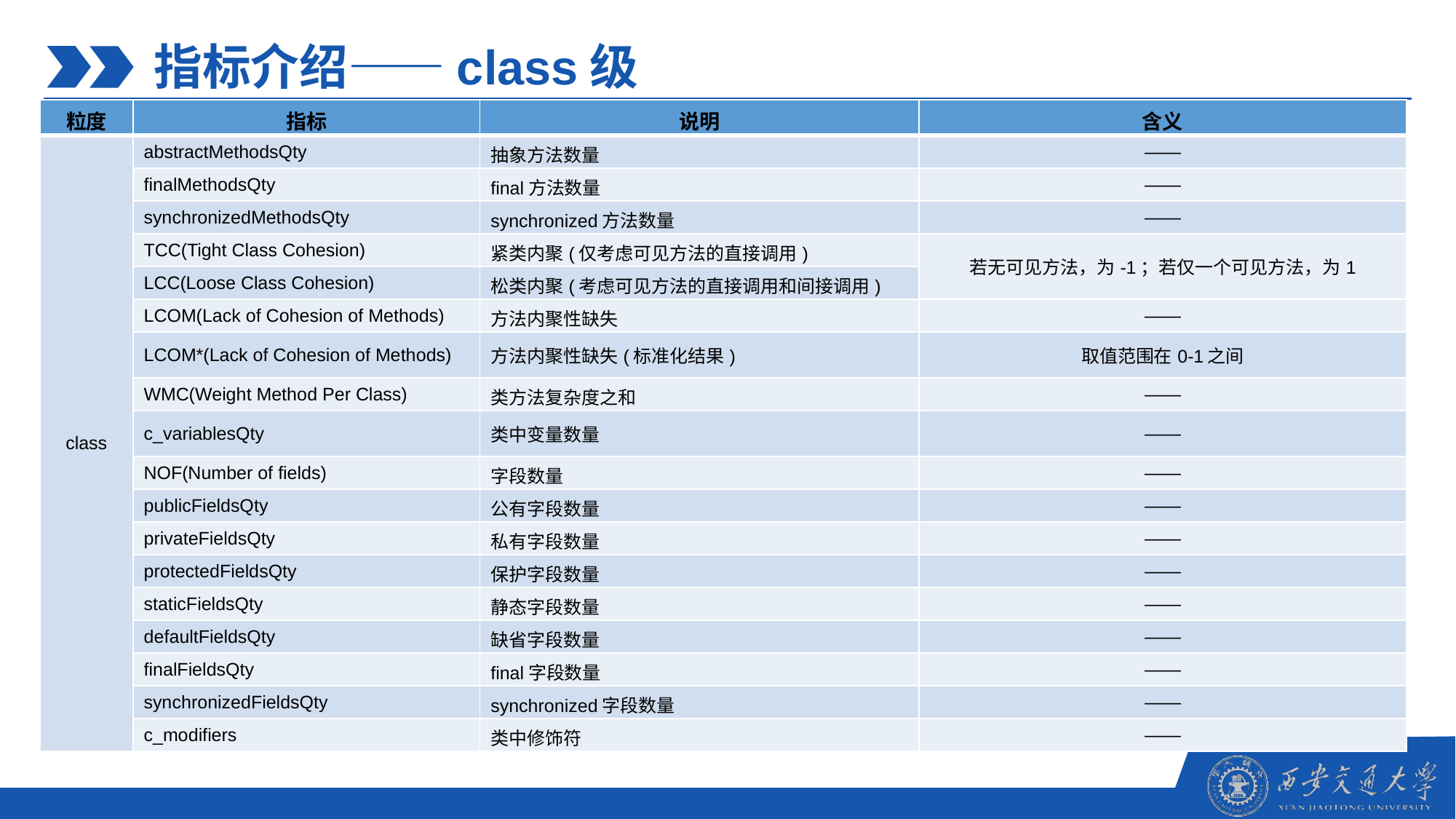

指标介绍——class级

| 粒度 | 指标 | 说明 | 含义 |
| --- | --- | --- | --- |
| class | abstractMethodsQty | 抽象方法数量 | —— |
|  | finalMethodsQty | final方法数量 | —— |
|  | synchronizedMethodsQty | synchronized方法数量 | —— |
|  | TCC(Tight Class Cohesion) | 紧类内聚(仅考虑可见方法的直接调用) | 若无可见方法，为-1；若仅一个可见方法，为1 |
|  | LCC(Loose Class Cohesion) | 松类内聚(考虑可见方法的直接调用和间接调用) |  |
|  | LCOM(Lack of Cohesion of Methods) | 方法内聚性缺失 | —— |
|  | LCOM\*(Lack of Cohesion of Methods) | 方法内聚性缺失(标准化结果) | 取值范围在0-1之间 |
|  | WMC(Weight Method Per Class) | 类方法复杂度之和 | —— |
|  | c\_variablesQty | 类中变量数量 | —— |
|  | NOF(Number of fields) | 字段数量 | —— |
|  | publicFieldsQty | 公有字段数量 | —— |
|  | privateFieldsQty | 私有字段数量 | —— |
|  | protectedFieldsQty | 保护字段数量 | —— |
|  | staticFieldsQty | 静态字段数量 | —— |
|  | defaultFieldsQty | 缺省字段数量 | —— |
|  | finalFieldsQty | final字段数量 | —— |
|  | synchronizedFieldsQty | synchronized字段数量 | —— |
|  | c\_modifiers | 类中修饰符 | —— |